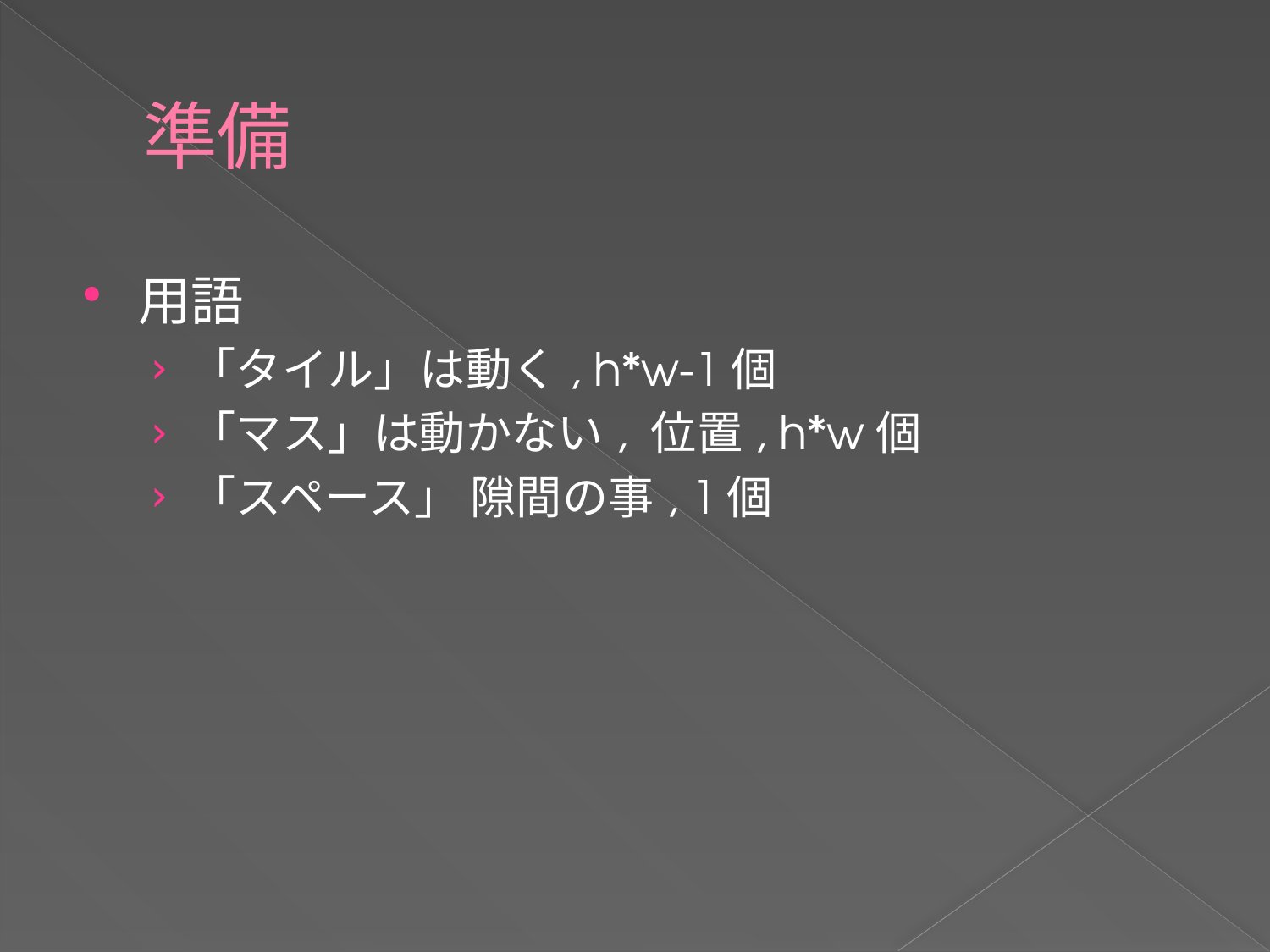

# 準備
用語
「タイル」は動く, h*w-1個
「マス」は動かない, 位置, h*w個
「スペース」 隙間の事, 1個